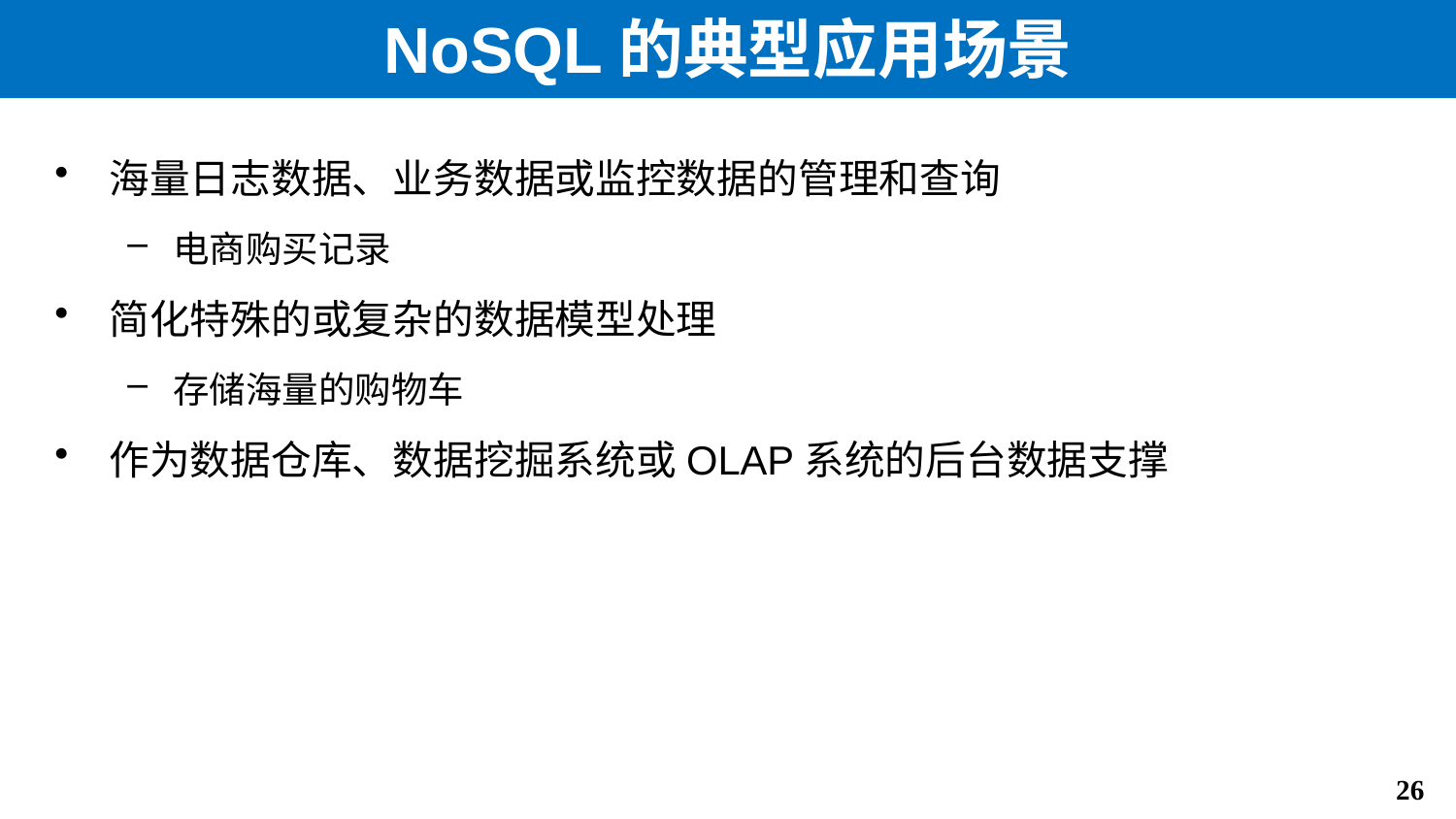

# NoSQL的典型应用场景
海量日志数据、业务数据或监控数据的管理和查询
电商购买记录
简化特殊的或复杂的数据模型处理
存储海量的购物车
作为数据仓库、数据挖掘系统或OLAP系统的后台数据支撑